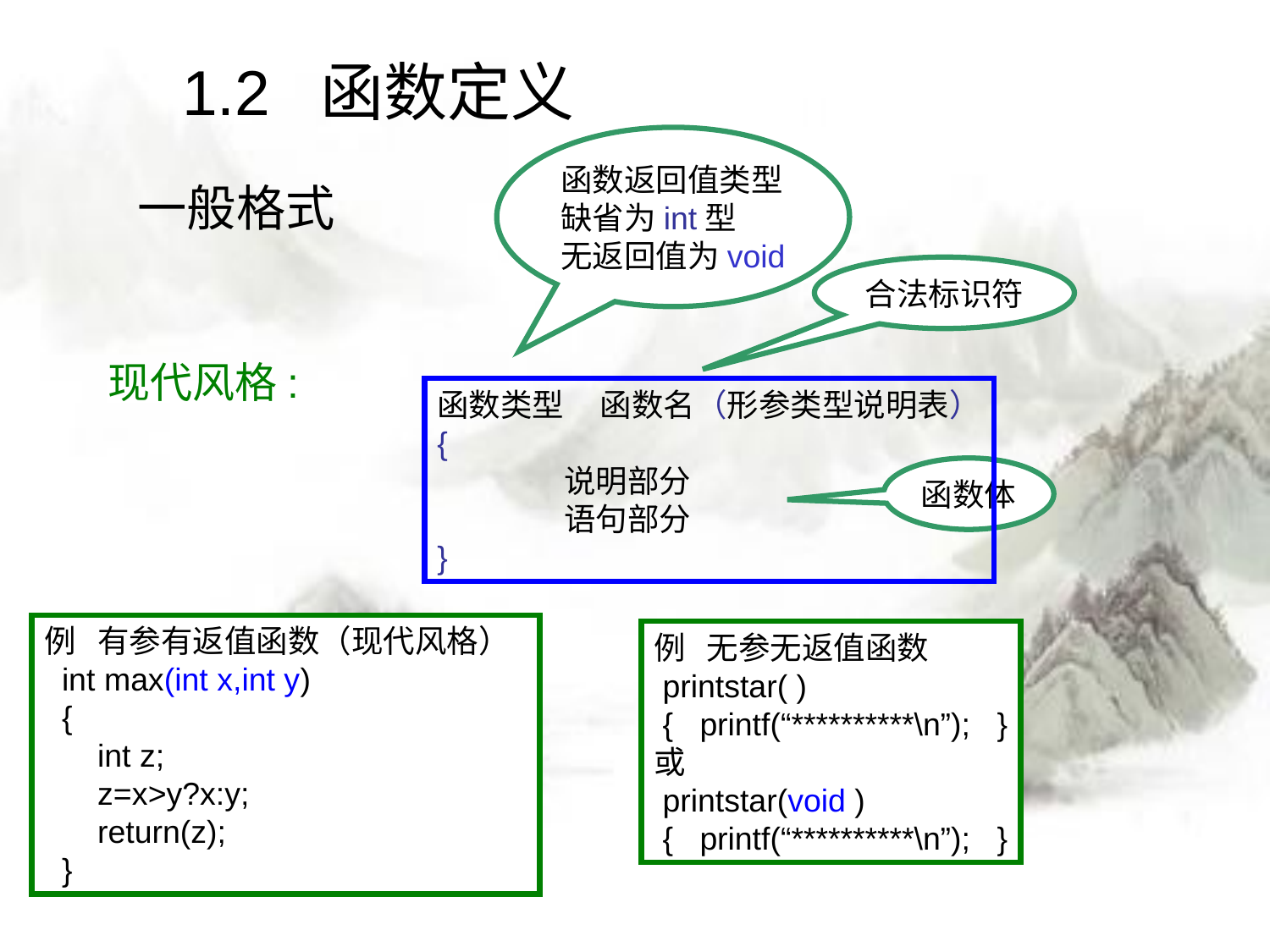

# 1.2  函数定义
函数返回值类型
缺省为int型
无返回值为void
一般格式
合法标识符
现代风格:
函数类型     函数名（形参类型说明表）
{
	说明部分
	语句部分
}
函数体
例   有参有返值函数（现代风格）
  int max(int x,int y)
  {
      int z;
      z=x>y?x:y;
      return(z);
  }
例   无参无返值函数
 printstar( )
 {   printf(“**********\n”);   }
或
 printstar(void )
 {   printf(“**********\n”);   }